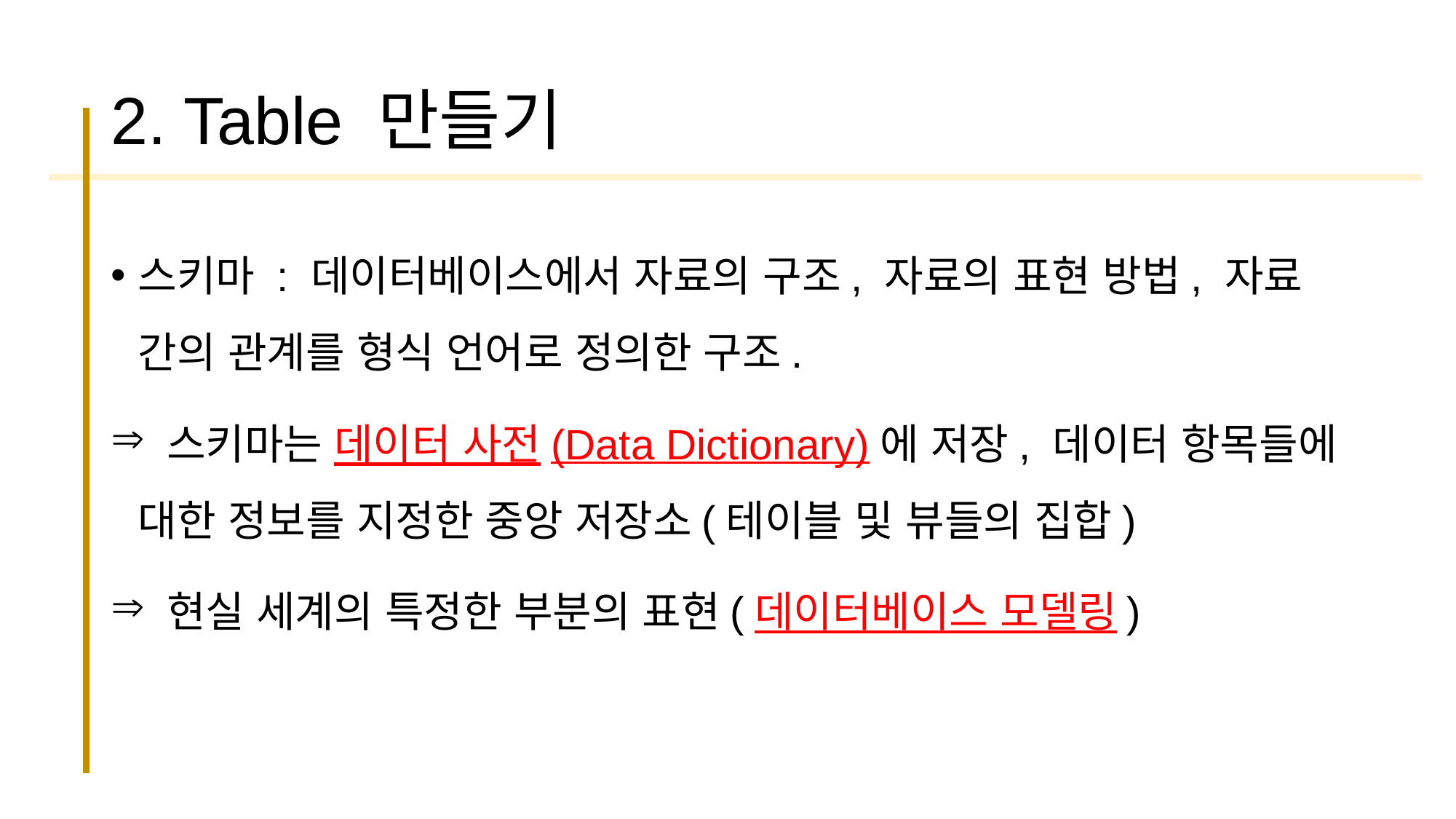

# 2. Table 만들기
스키마 : 데이터베이스에서 자료의 구조, 자료의 표현 방법, 자료 간의 관계를 형식 언어로 정의한 구조.
 스키마는 데이터 사전(Data Dictionary)에 저장, 데이터 항목들에 대한 정보를 지정한 중앙 저장소(테이블 및 뷰들의 집합)
 현실 세계의 특정한 부분의 표현(데이터베이스 모델링)